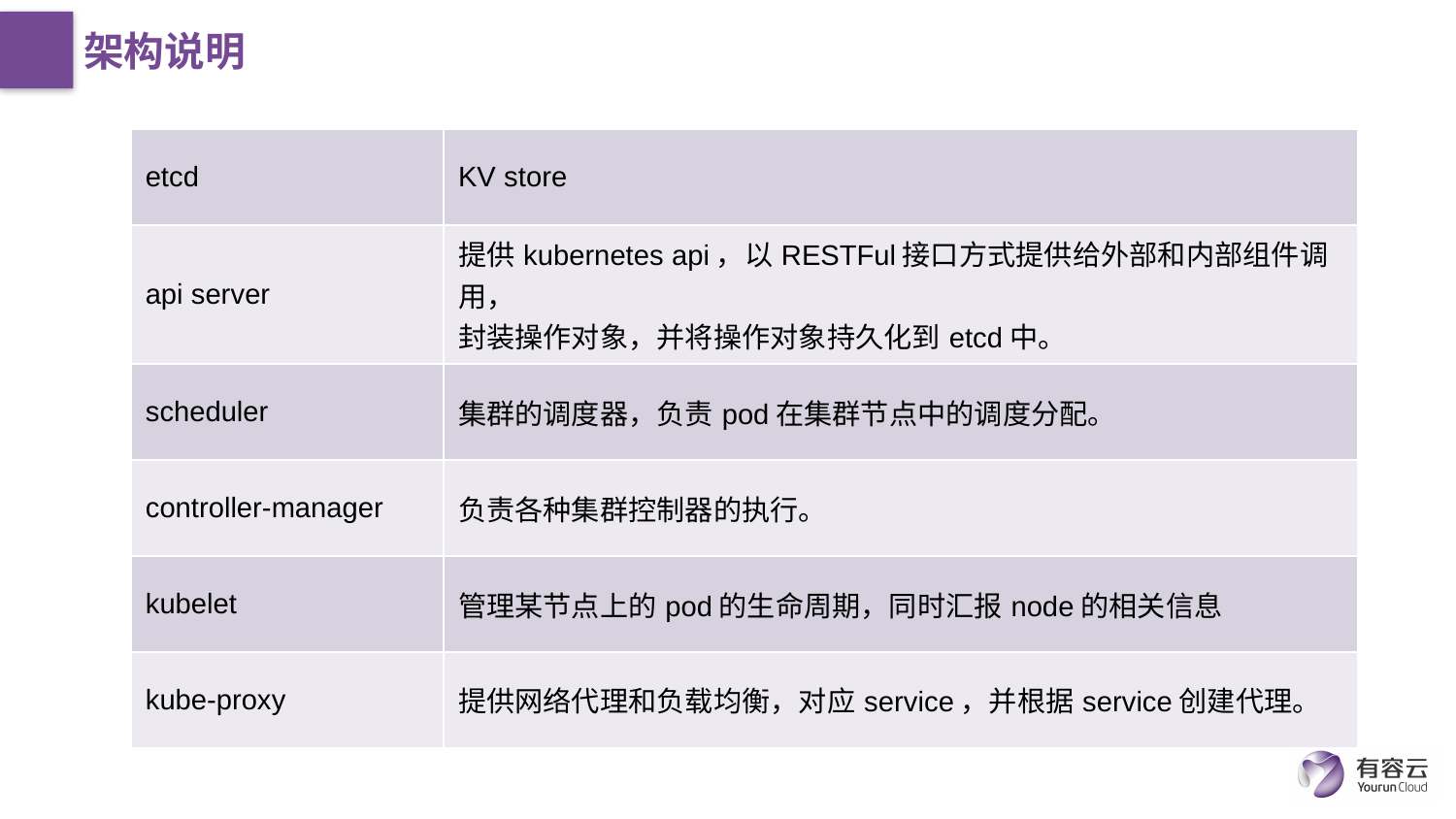

# 架构说明
| etcd | KV store |
| --- | --- |
| api server | 提供kubernetes api，以RESTFul接口方式提供给外部和内部组件调用， 封装操作对象，并将操作对象持久化到etcd中。 |
| scheduler | 集群的调度器，负责pod在集群节点中的调度分配。 |
| controller-manager | 负责各种集群控制器的执行。 |
| kubelet | 管理某节点上的pod的生命周期，同时汇报node的相关信息 |
| kube-proxy | 提供网络代理和负载均衡，对应service，并根据service创建代理。 |